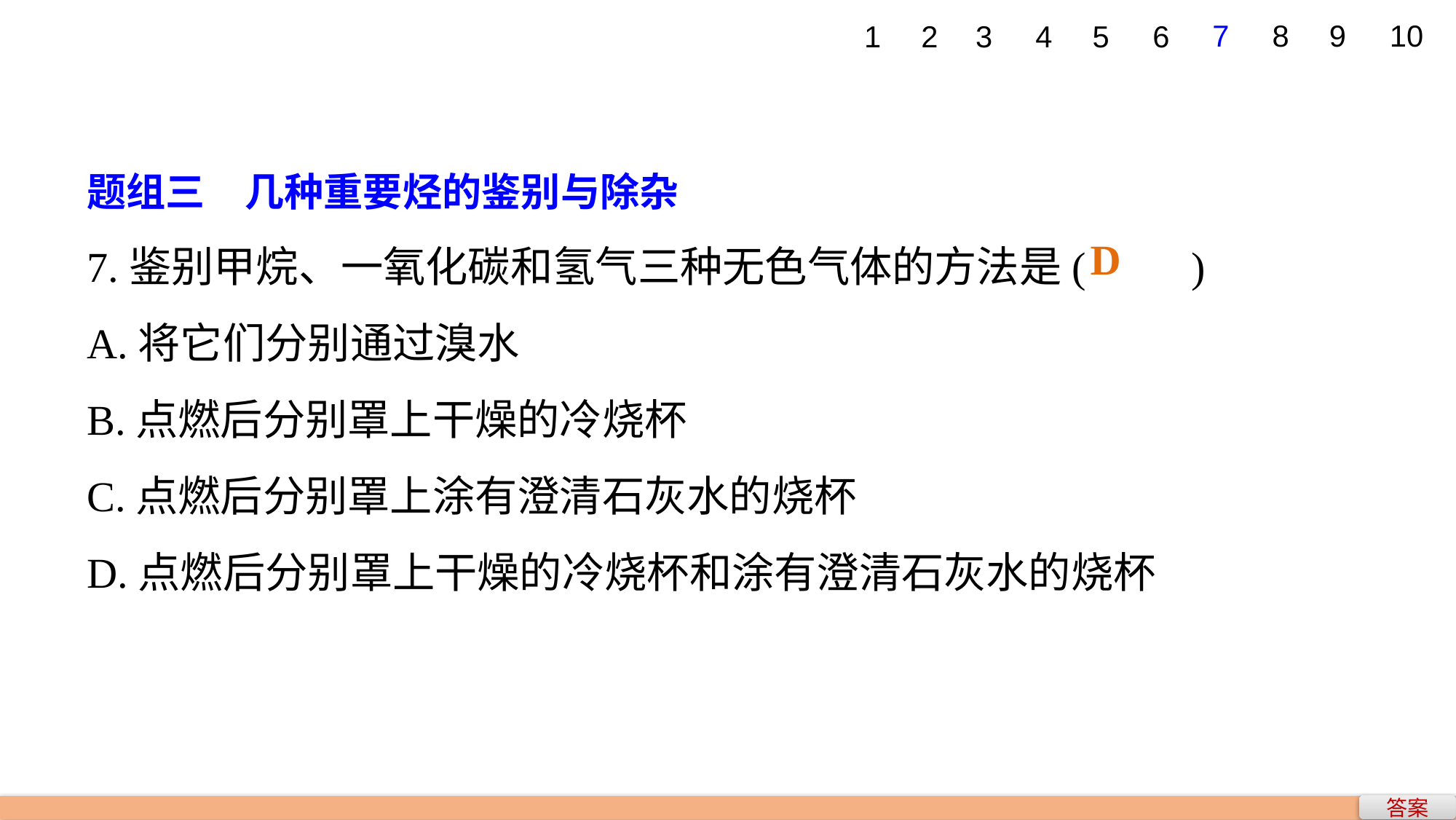

7
8
9
10
1
2
3
4
5
6
题组三　几种重要烃的鉴别与除杂
7.鉴别甲烷、一氧化碳和氢气三种无色气体的方法是(　　)
A.将它们分别通过溴水
B.点燃后分别罩上干燥的冷烧杯
C.点燃后分别罩上涂有澄清石灰水的烧杯
D.点燃后分别罩上干燥的冷烧杯和涂有澄清石灰水的烧杯
D
答案